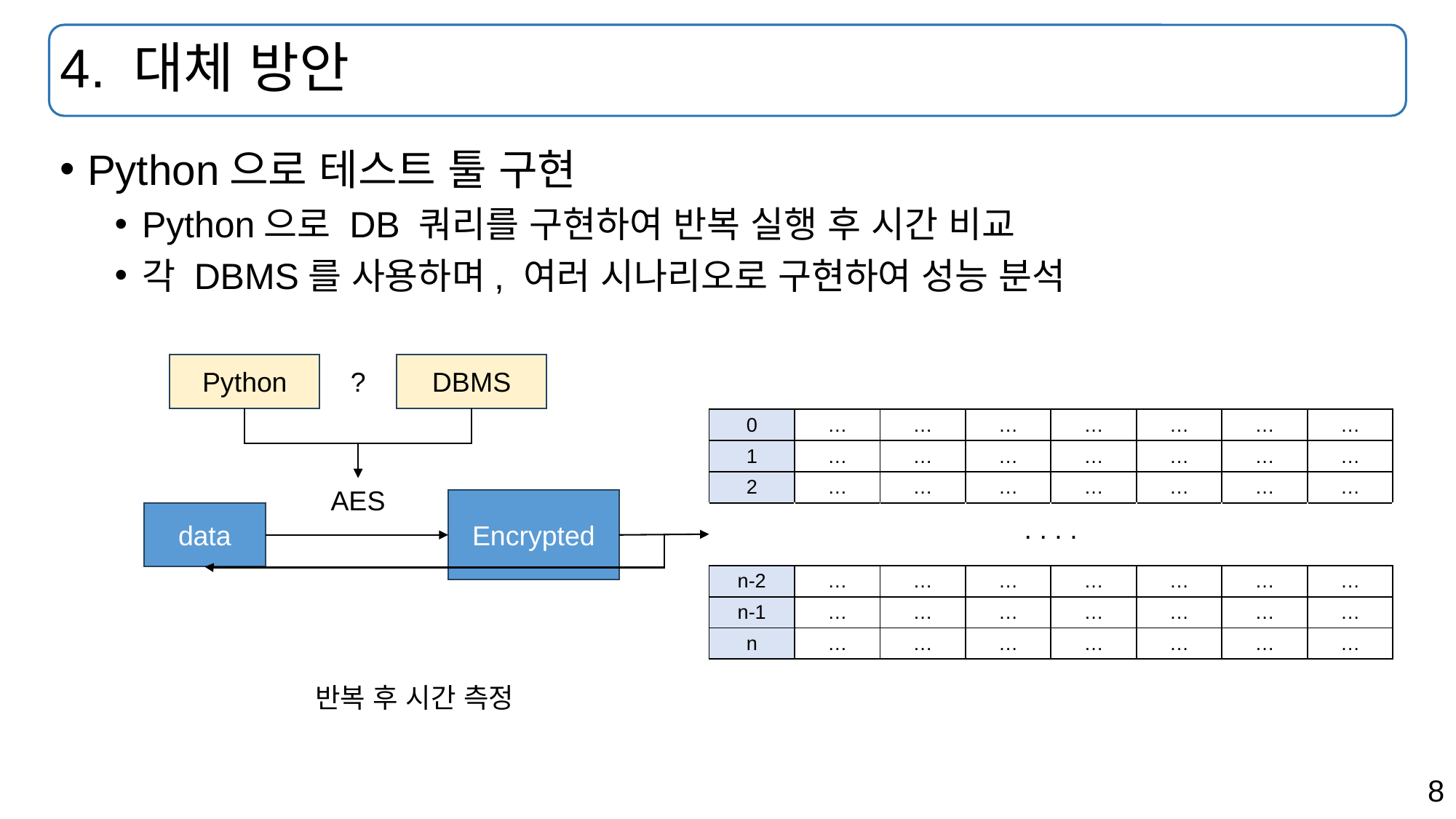

# 4. 대체 방안
Python으로 테스트 툴 구현
Python으로 DB 쿼리를 구현하여 반복 실행 후 시간 비교
각 DBMS를 사용하며, 여러 시나리오로 구현하여 성능 분석

Python
DBMS
?
| 0 | … | … | … | … | … | … | … |
| --- | --- | --- | --- | --- | --- | --- | --- |
| 1 | … | … | … | … | … | … | … |
| 2 | … | … | … | … | … | … | … |
|  |  |  |  |  |  |  |  |
|  |  |  |  |  |  |  |  |
| n-2 | … | … | … | … | … | … | … |
| n-1 | … | … | … | … | … | … | … |
| n | … | … | … | … | … | … | … |
AES
Encrypted
data
. . . .
반복 후 시간 측정